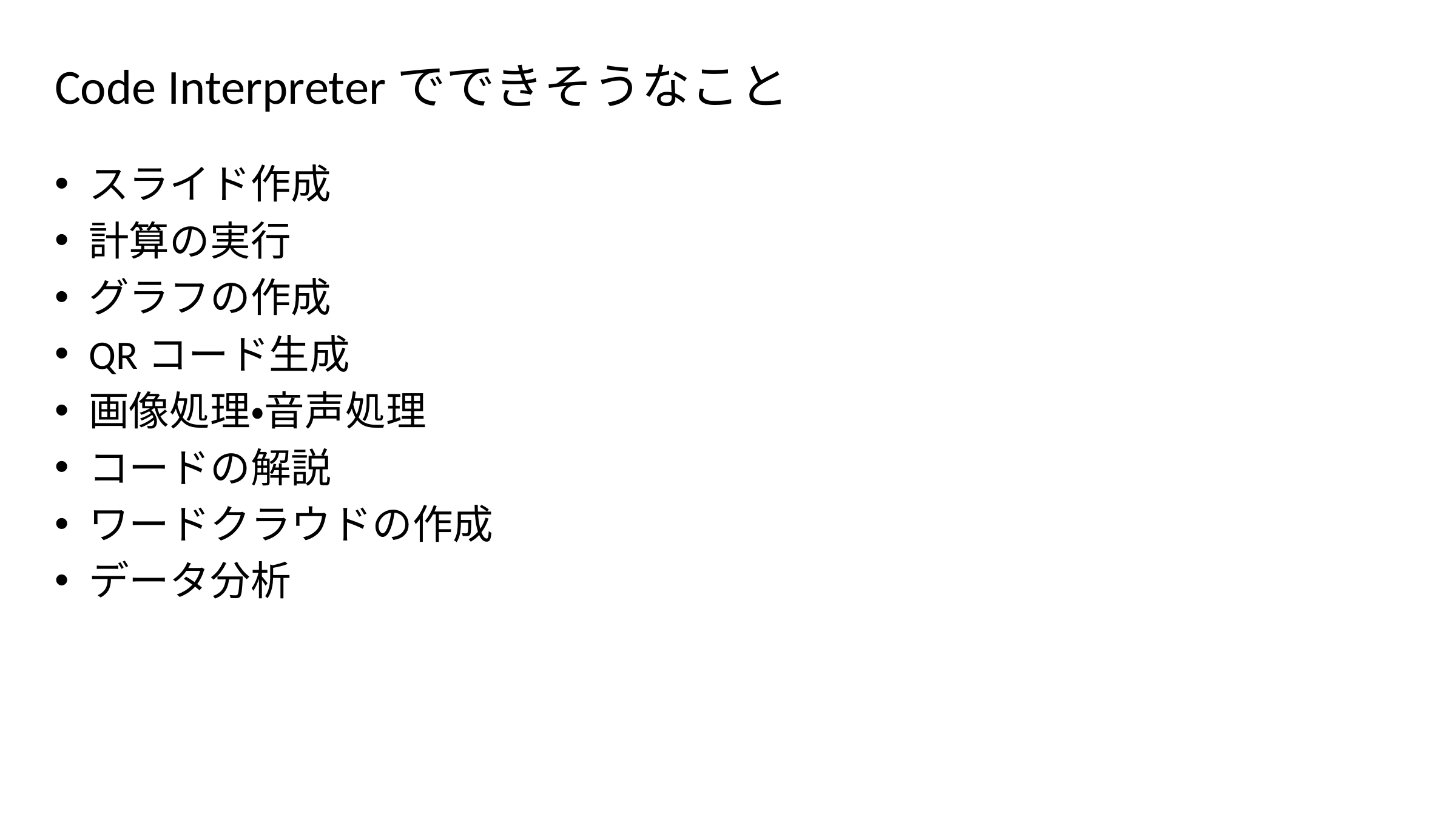

# Code Interpreterでできそうなこと
スライド作成
計算の実行
グラフの作成
QRコード生成
画像処理・音声処理
コードの解説
ワードクラウドの作成
データ分析